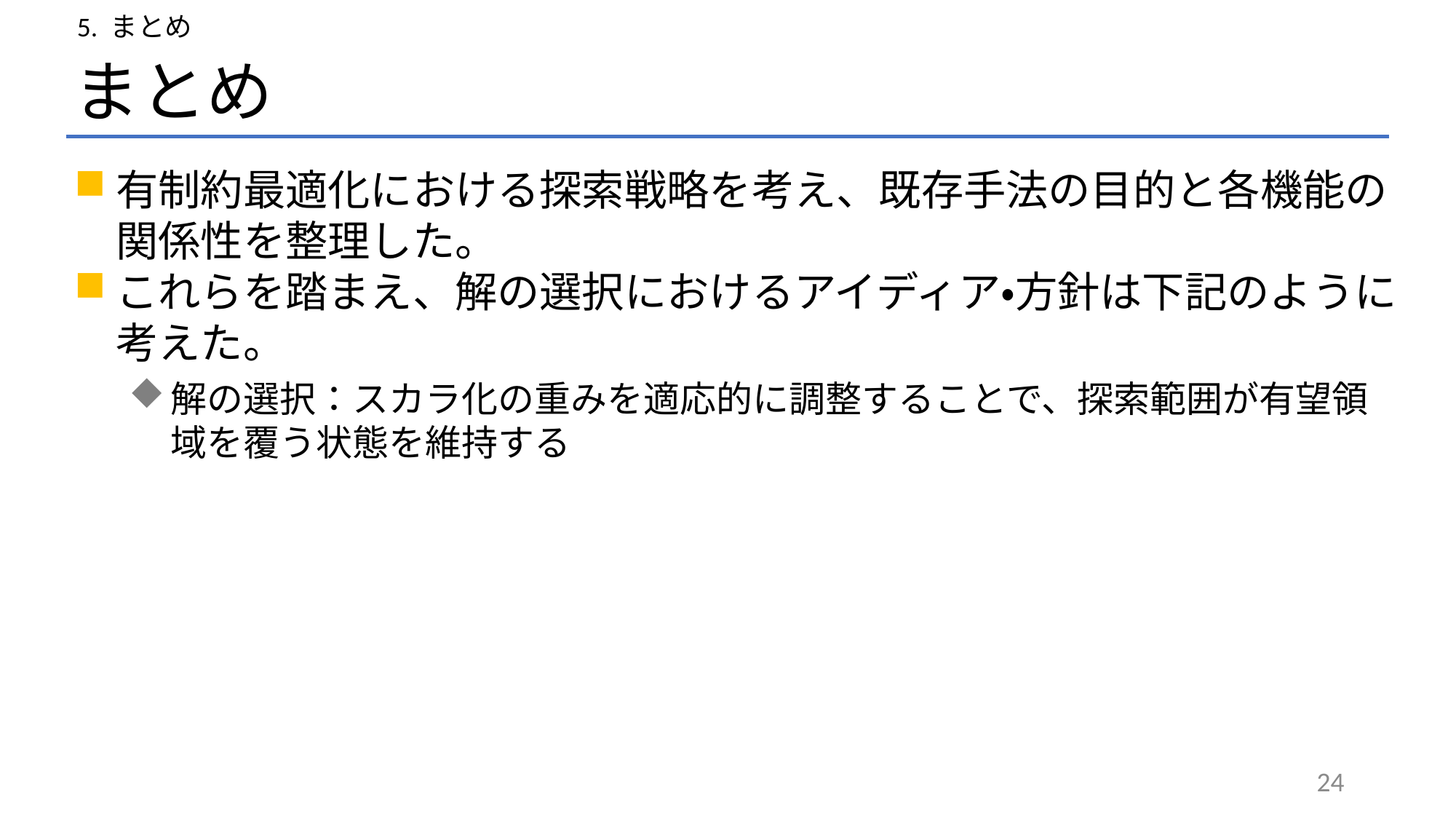

5. まとめ
# まとめ
有制約最適化における探索戦略を考え、既存手法の目的と各機能の関係性を整理した。
これらを踏まえ、解の選択におけるアイディア・方針は下記のように考えた。
解の選択：スカラ化の重みを適応的に調整することで、探索範囲が有望領域を覆う状態を維持する
24